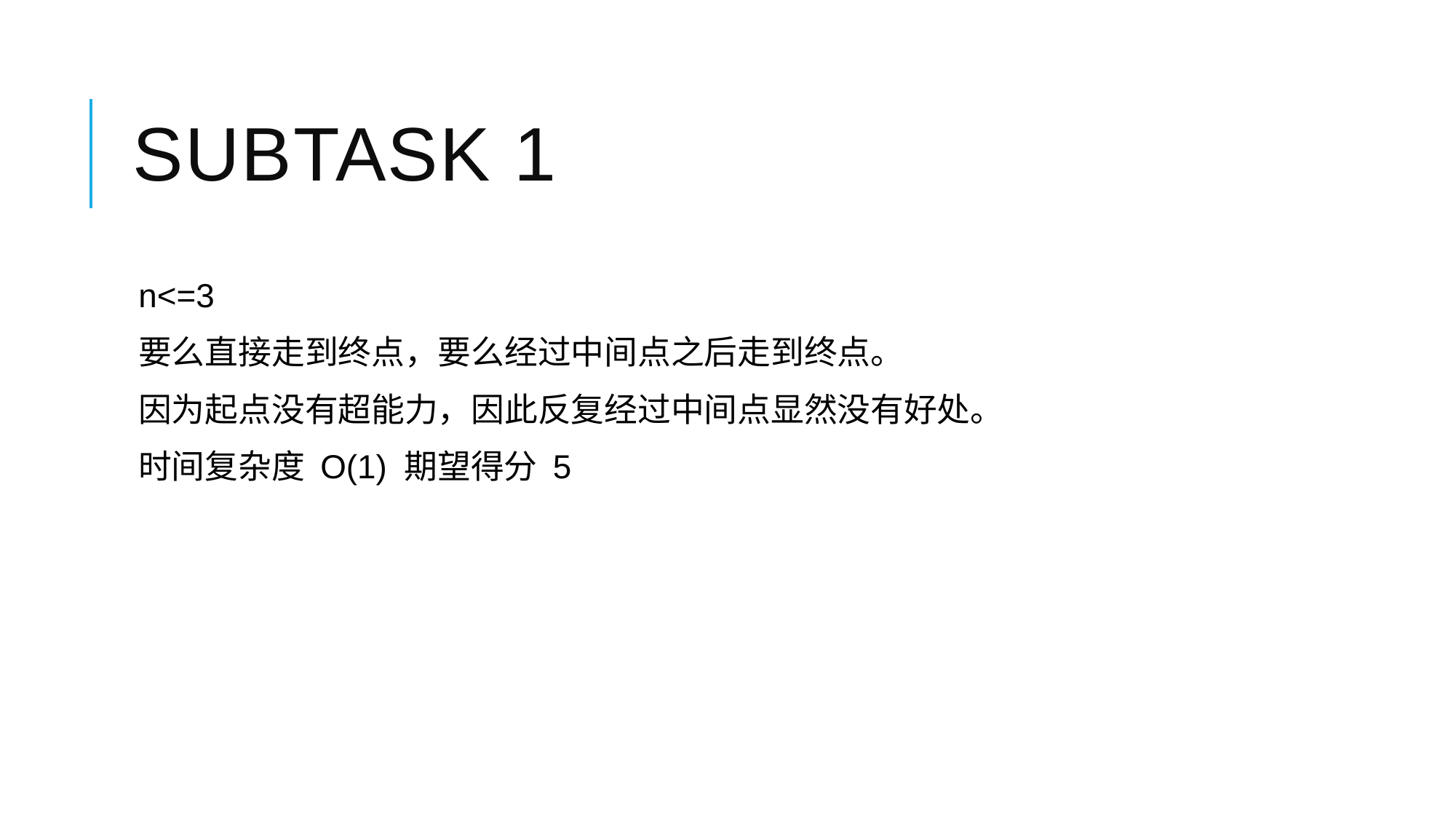

# Subtask 1
n<=3
要么直接走到终点，要么经过中间点之后走到终点。
因为起点没有超能力，因此反复经过中间点显然没有好处。
时间复杂度 O(1) 期望得分 5